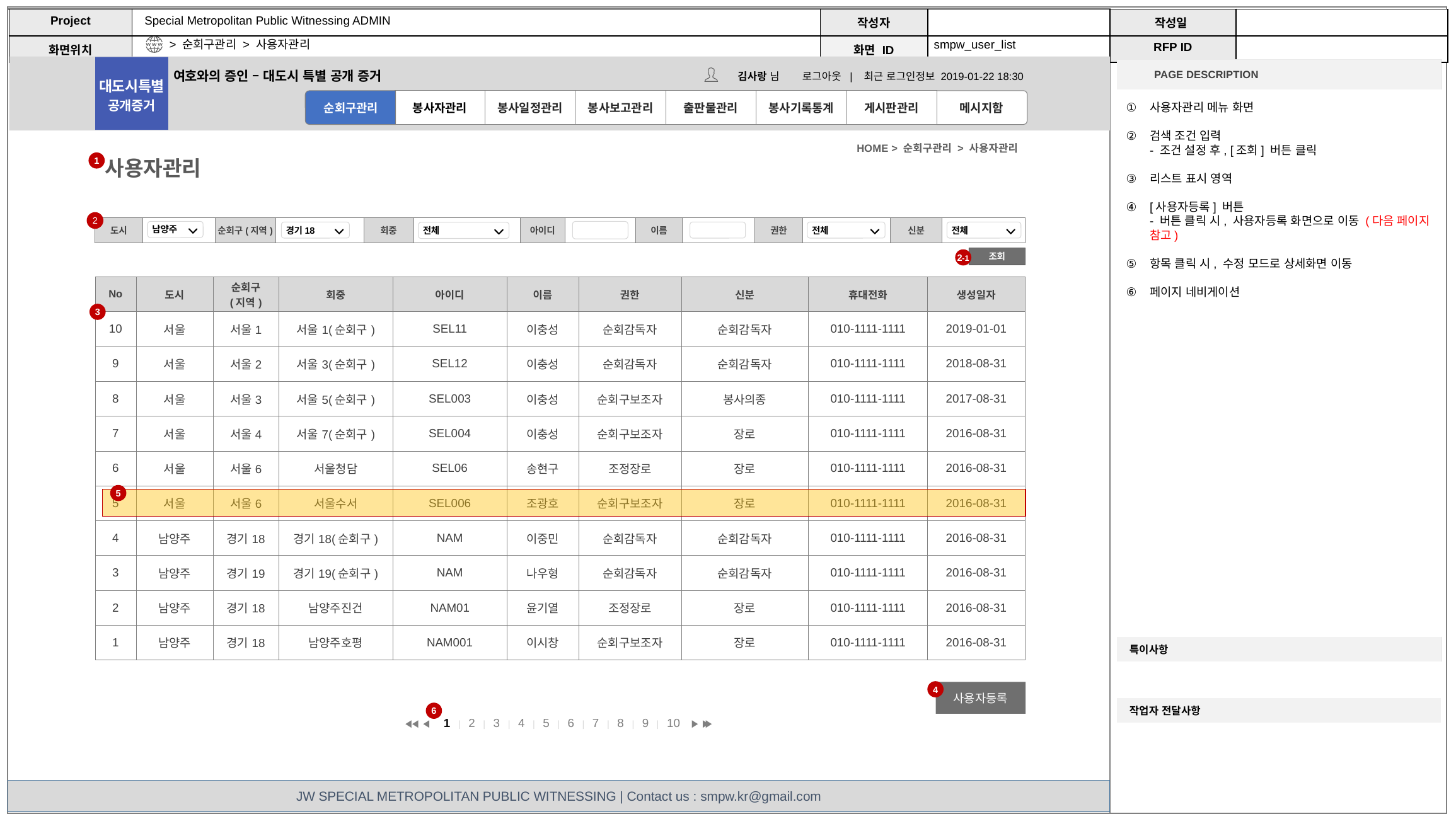

> 순회구관리 > 사용자관리
smpw_user_list
사용자관리 메뉴 화면
검색 조건 입력
- 조건 설정 후, [조회] 버튼 클릭
리스트 표시 영역

[사용자등록] 버튼
- 버튼 클릭 시, 사용자등록 화면으로 이동 (다음 페이지 참고)

항목 클릭 시, 수정 모드로 상세화면 이동

페이지 네비게이션
HOME > 순회구관리 > 사용자관리
사용자관리
1
2
| 도시 |  | 순회구(지역) |  | 회중 |  | 아이디 |  | 이름 |  | 권한 |  | 신분 |  |
| --- | --- | --- | --- | --- | --- | --- | --- | --- | --- | --- | --- | --- | --- |
남양주

전체

전체

경기18

전체

조회
2-1
| No | 도시 | 순회구 (지역) | 회중 | 아이디 | 이름 | 권한 | 신분 | 휴대전화 | 생성일자 |
| --- | --- | --- | --- | --- | --- | --- | --- | --- | --- |
| 10 | 서울 | 서울1 | 서울1(순회구) | SEL11 | 이충성 | 순회감독자 | 순회감독자 | 010-1111-1111 | 2019-01-01 |
| 9 | 서울 | 서울2 | 서울3(순회구) | SEL12 | 이충성 | 순회감독자 | 순회감독자 | 010-1111-1111 | 2018-08-31 |
| 8 | 서울 | 서울3 | 서울5(순회구) | SEL003 | 이충성 | 순회구보조자 | 봉사의종 | 010-1111-1111 | 2017-08-31 |
| 7 | 서울 | 서울4 | 서울7(순회구) | SEL004 | 이충성 | 순회구보조자 | 장로 | 010-1111-1111 | 2016-08-31 |
| 6 | 서울 | 서울6 | 서울청담 | SEL06 | 송현구 | 조정장로 | 장로 | 010-1111-1111 | 2016-08-31 |
| 5 | 서울 | 서울6 | 서울수서 | SEL006 | 조광호 | 순회구보조자 | 장로 | 010-1111-1111 | 2016-08-31 |
| 4 | 남양주 | 경기18 | 경기18(순회구) | NAM | 이중민 | 순회감독자 | 순회감독자 | 010-1111-1111 | 2016-08-31 |
| 3 | 남양주 | 경기19 | 경기19(순회구) | NAM | 나우형 | 순회감독자 | 순회감독자 | 010-1111-1111 | 2016-08-31 |
| 2 | 남양주 | 경기18 | 남양주진건 | NAM01 | 윤기열 | 조정장로 | 장로 | 010-1111-1111 | 2016-08-31 |
| 1 | 남양주 | 경기18 | 남양주호평 | NAM001 | 이시창 | 순회구보조자 | 장로 | 010-1111-1111 | 2016-08-31 |
3
5

4
사용자등록
6
◀◀◀  1|2|3|4|5|6|7|8|9|10 ▶▶▶
JW SPECIAL METROPOLITAN PUBLIC WITNESSING | Contact us : smpw.kr@gmail.com